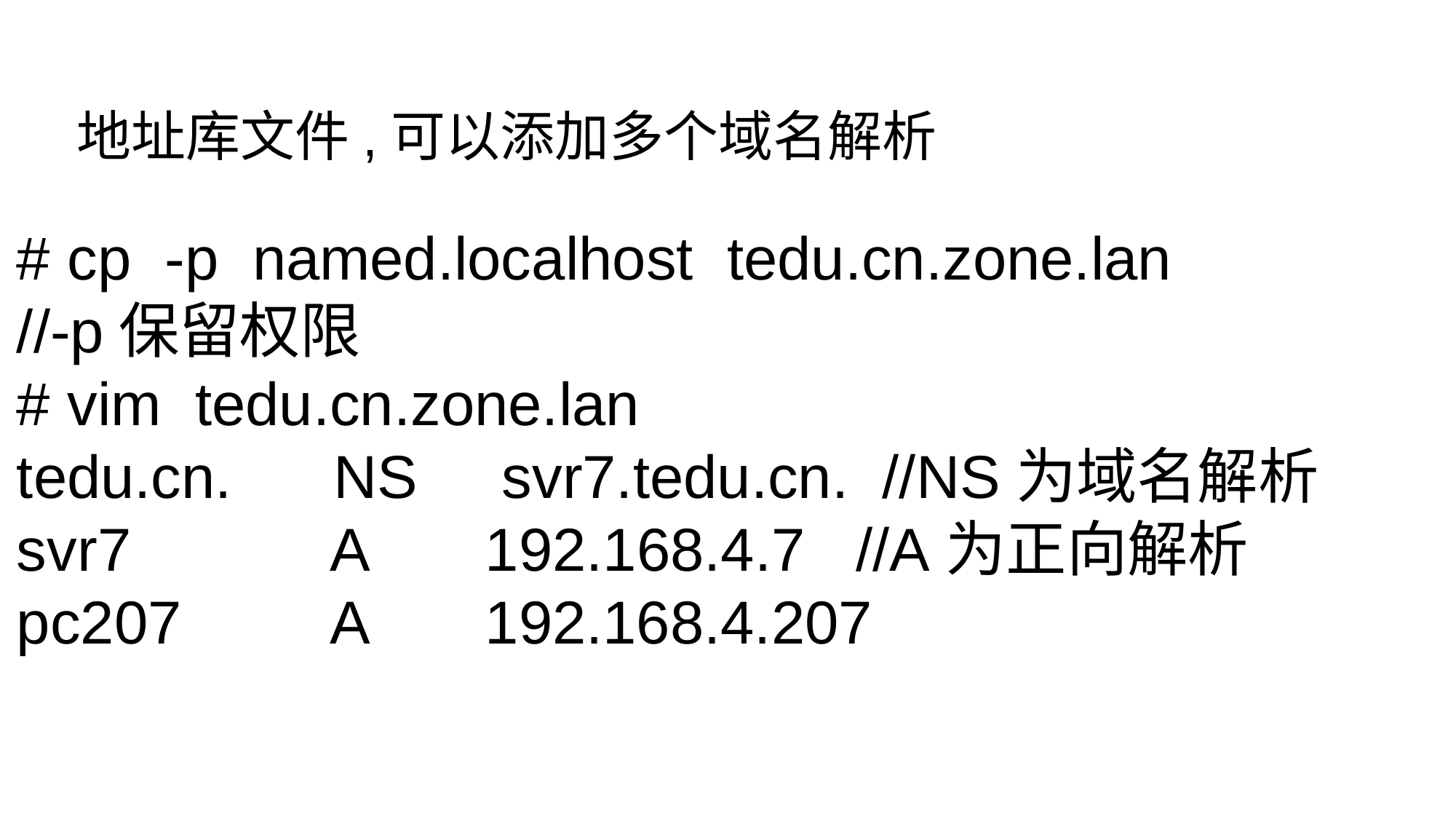

地址库文件,可以添加多个域名解析

# cp  -p  named.localhost  tedu.cn.zone.lan
//-p保留权限
# vim  tedu.cn.zone.lan
tedu.cn.      NS     svr7.tedu.cn.  //NS为域名解析
svr7            A       192.168.4.7   //A为正向解析
pc207         A       192.168.4.207